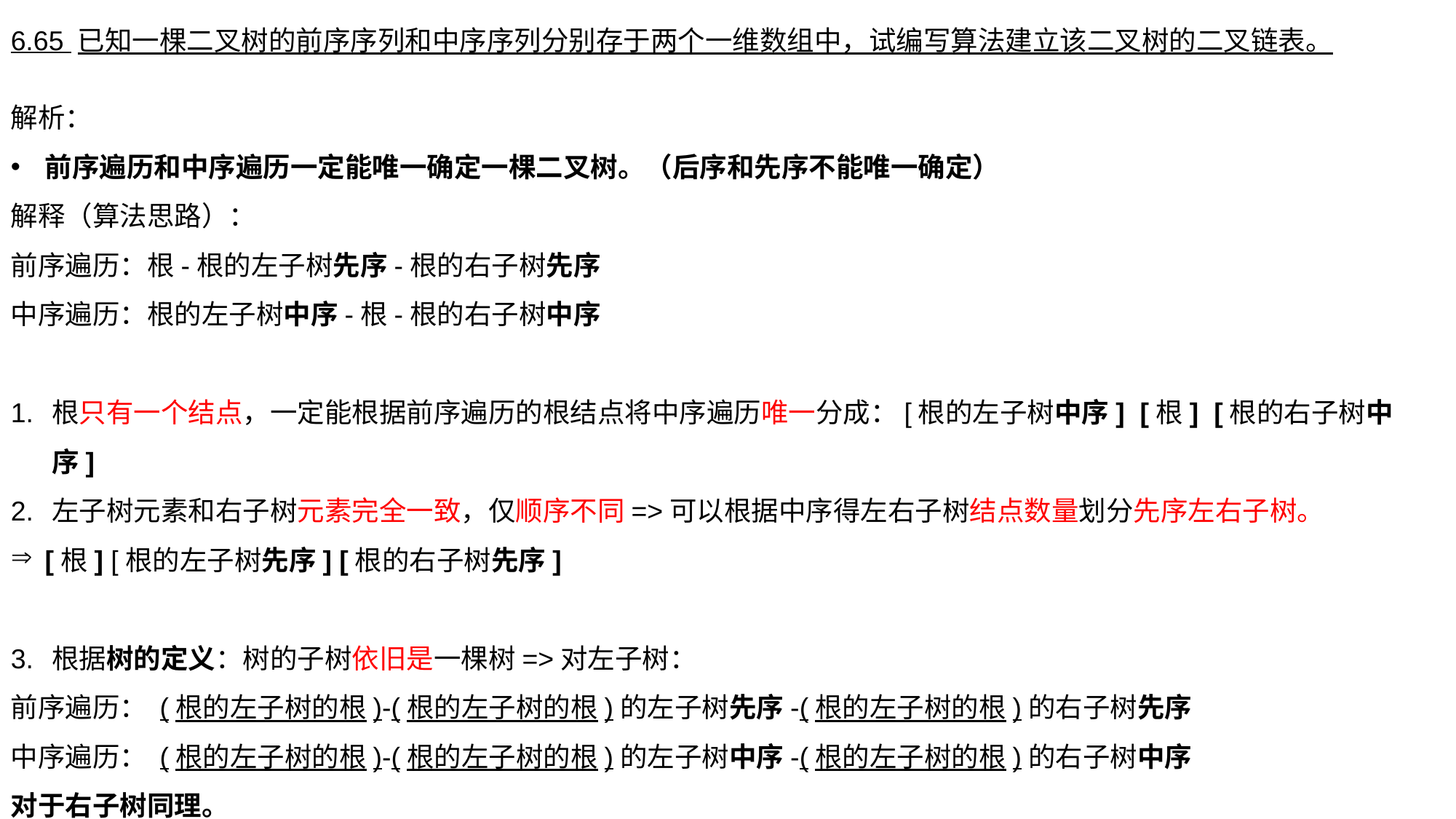

6.65 已知一棵二叉树的前序序列和中序序列分别存于两个一维数组中，试编写算法建立该二叉树的二叉链表。
解析：
前序遍历和中序遍历一定能唯一确定一棵二叉树。（后序和先序不能唯一确定）
解释（算法思路）：
前序遍历：根-根的左子树先序-根的右子树先序
中序遍历：根的左子树中序-根-根的右子树中序

根只有一个结点，一定能根据前序遍历的根结点将中序遍历唯一分成：[根的左子树中序]  [根]  [根的右子树中序]
左子树元素和右子树元素完全一致，仅顺序不同=>可以根据中序得左右子树结点数量划分先序左右子树。
[根] [根的左子树先序] [根的右子树先序]

根据树的定义：树的子树依旧是一棵树=>对左子树：
前序遍历： (根的左子树的根)-(根的左子树的根)的左子树先序-(根的左子树的根)的右子树先序
中序遍历： (根的左子树的根)-(根的左子树的根)的左子树中序-(根的左子树的根)的右子树中序
对于右子树同理。
由于以上步骤都是唯一且确定的，重复执行必然得到一棵唯一确定的二叉树。